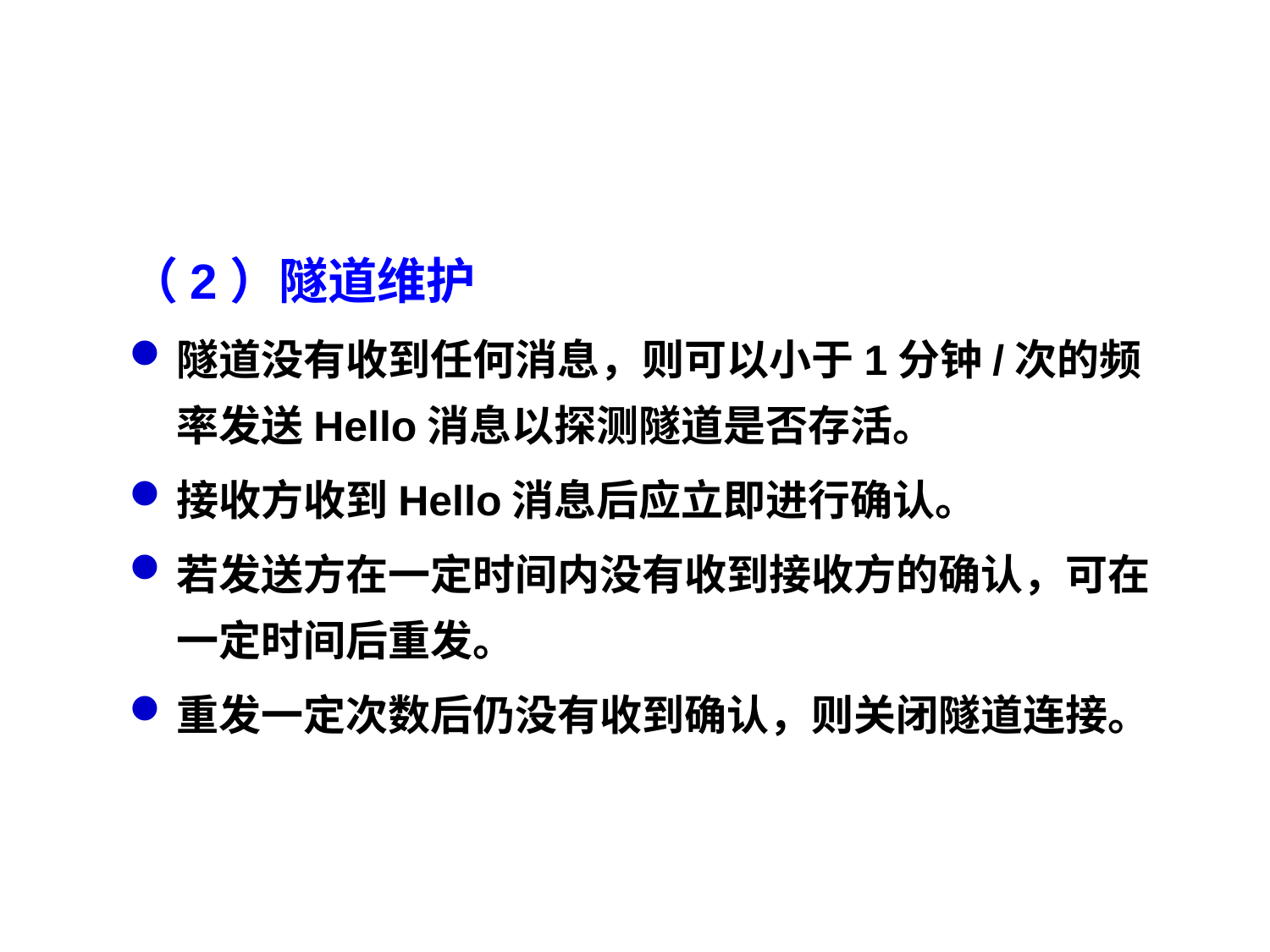

（2）隧道维护
隧道没有收到任何消息，则可以小于1分钟/次的频率发送Hello消息以探测隧道是否存活。
接收方收到Hello消息后应立即进行确认。
若发送方在一定时间内没有收到接收方的确认，可在一定时间后重发。
重发一定次数后仍没有收到确认，则关闭隧道连接。